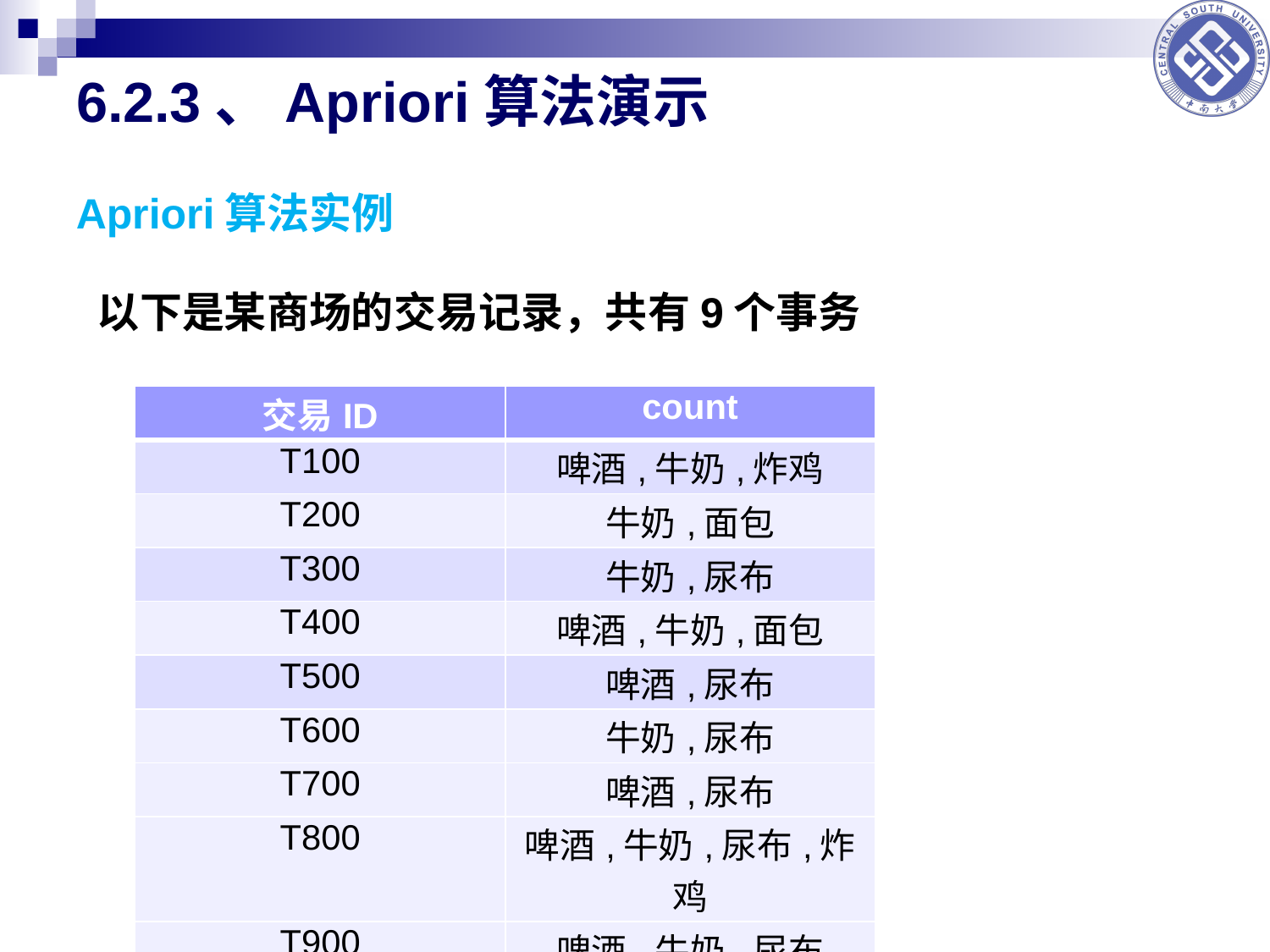

6.2.3、Apriori算法演示
Apriori算法实例
以下是某商场的交易记录，共有9个事务
| 交易ID | count |
| --- | --- |
| T100 | 啤酒,牛奶,炸鸡 |
| T200 | 牛奶,面包 |
| T300 | 牛奶,尿布 |
| T400 | 啤酒,牛奶,面包 |
| T500 | 啤酒,尿布 |
| T600 | 牛奶,尿布 |
| T700 | 啤酒,尿布 |
| T800 | 啤酒,牛奶,尿布,炸鸡 |
| T900 | 啤酒,牛奶,尿布 |